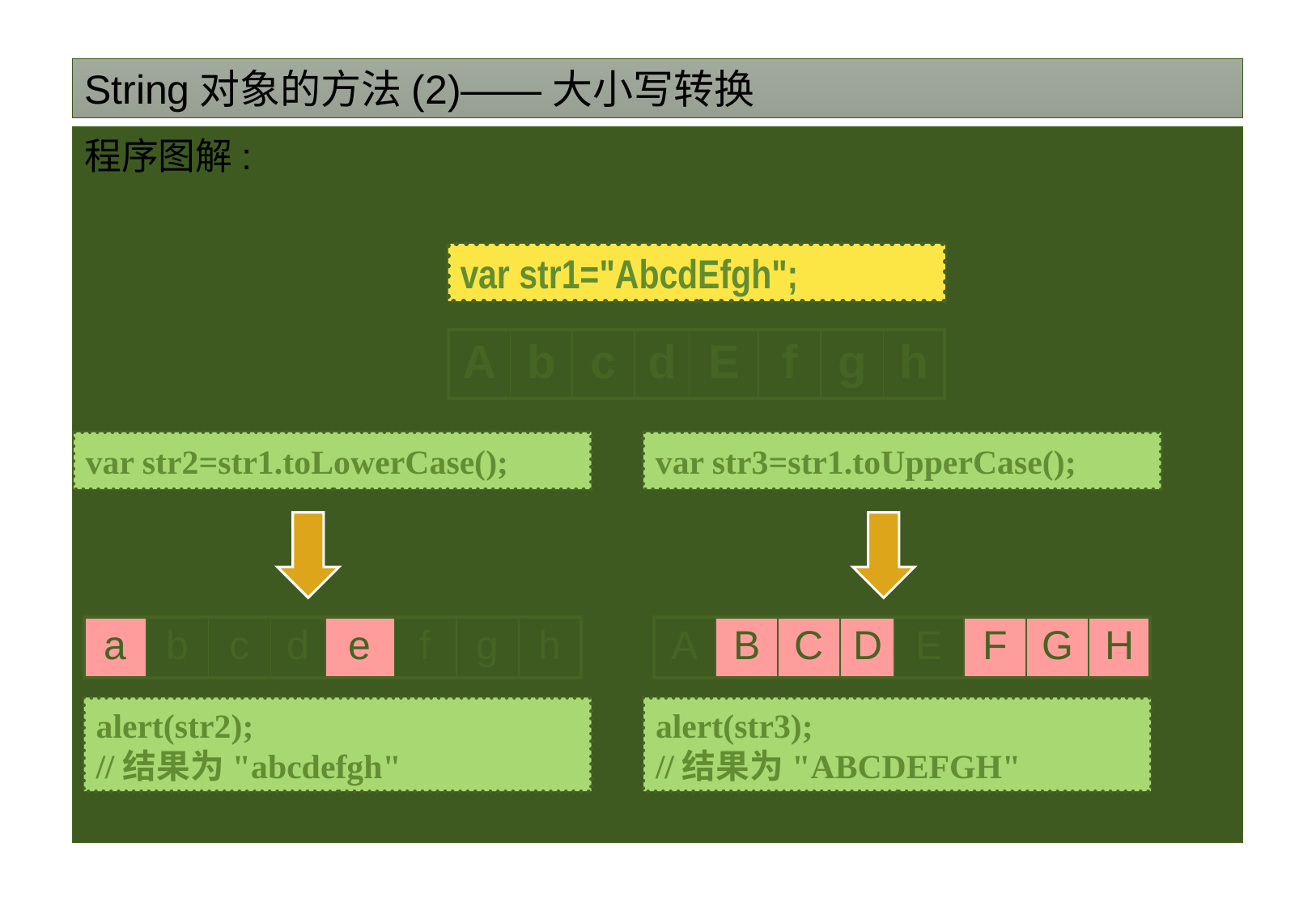

# String对象的方法(2)——大小写转换
程序图解:
var str1="AbcdEfgh";
| A | b | c | d | E | f | g | h |
| --- | --- | --- | --- | --- | --- | --- | --- |
var str2=str1.toLowerCase();
var str3=str1.toUpperCase();

| a | b | c | d | e | f | g | h |
| --- | --- | --- | --- | --- | --- | --- | --- |
| A | B | C | D | E | F | G | H |
| --- | --- | --- | --- | --- | --- | --- | --- |
alert(str2);
//结果为"abcdefgh"
alert(str3);
//结果为"ABCDEFGH"